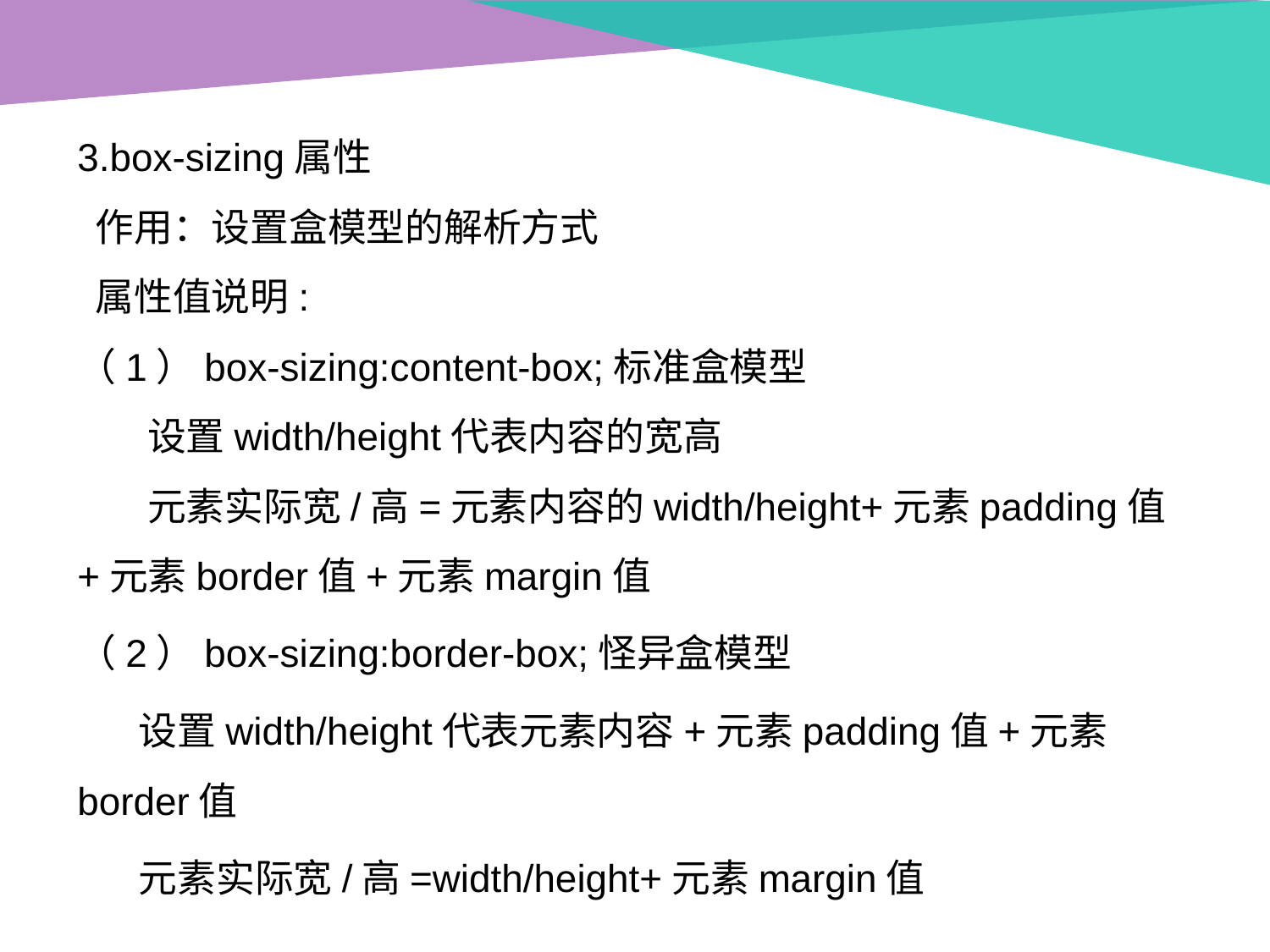

3.box-sizing属性
 作用：设置盒模型的解析方式
 属性值说明:
（1）box-sizing:content-box;标准盒模型
       设置width/height代表内容的宽高
       元素实际宽/高=元素内容的width/height+元素padding值+元素border值+元素margin值
（2）box-sizing:border-box;怪异盒模型
      设置width/height代表元素内容+元素padding值+元素border值
      元素实际宽/高=width/height+元素margin值